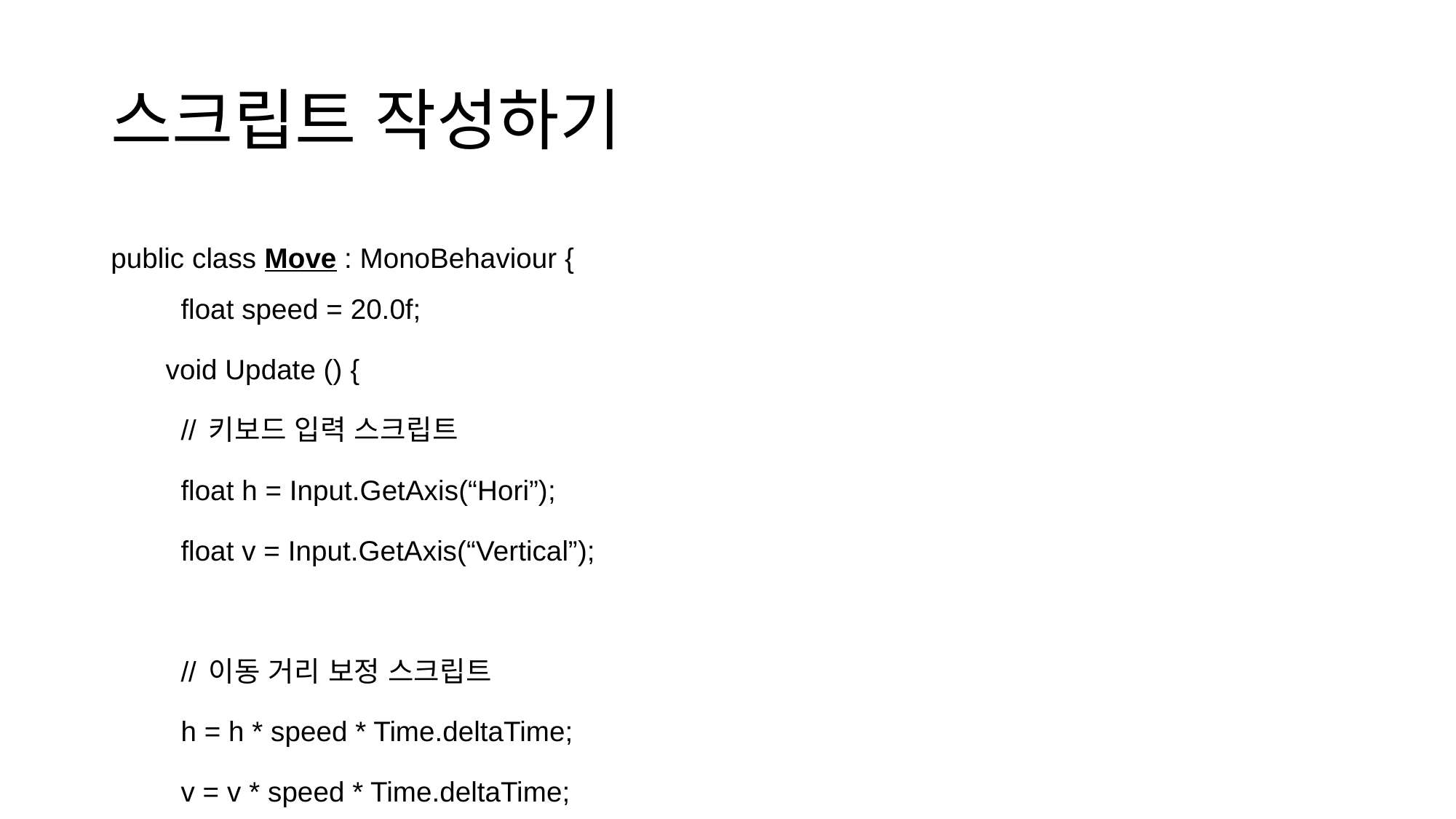

# 스크립트 작성하기
public class Move : MonoBehaviour {
	float speed = 20.0f;
       void Update () {
		// 키보드 입력 스크립트
		float h = Input.GetAxis(“Hori”);
		float v = Input.GetAxis(“Vertical”);

		// 이동 거리 보정 스크립트
		h = h * speed * Time.deltaTime;
 		v = v * speed * Time.deltaTime;